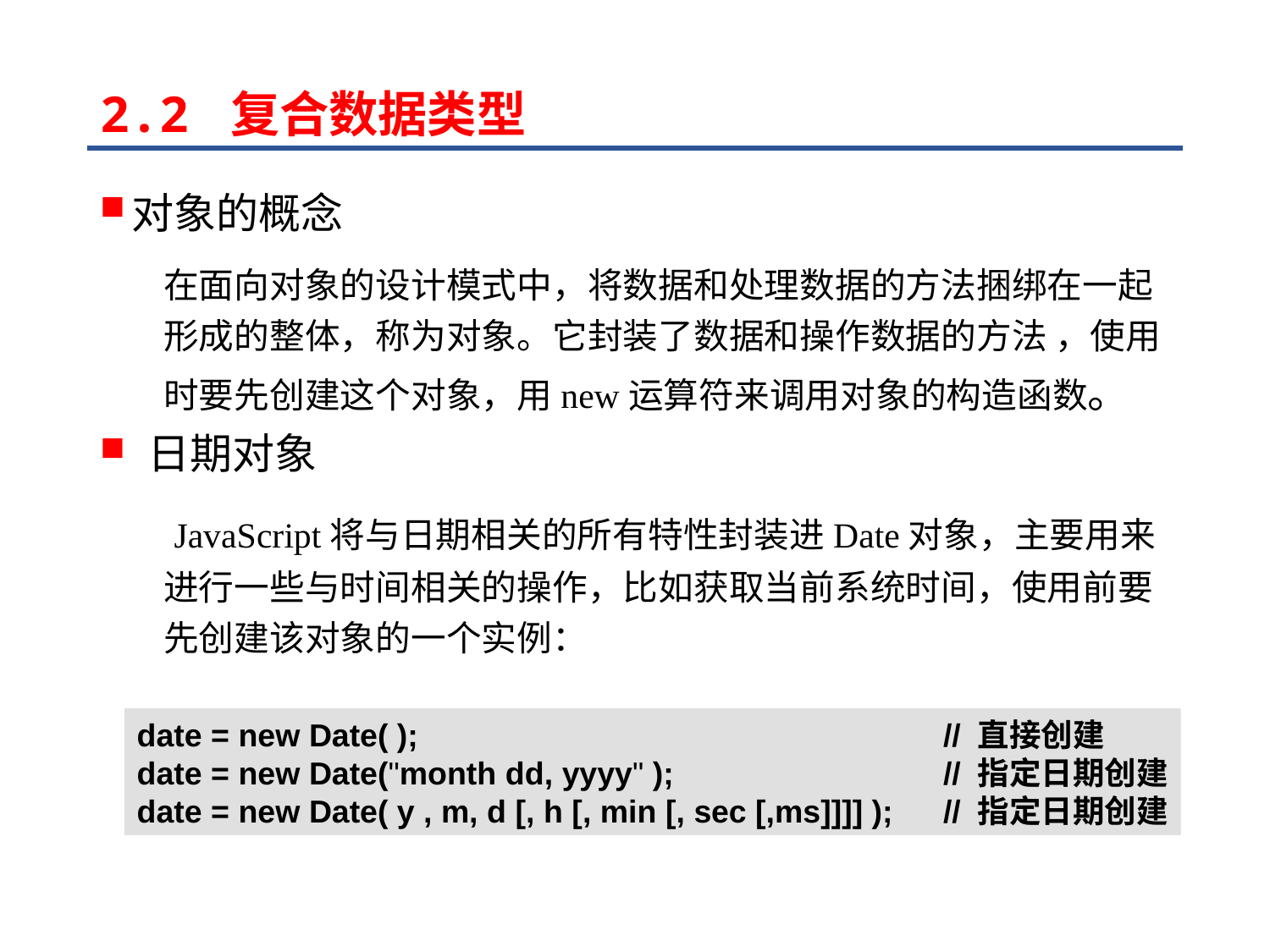

# 2.2 复合数据类型
对象的概念
在面向对象的设计模式中，将数据和处理数据的方法捆绑在一起形成的整体，称为对象。它封装了数据和操作数据的方法 ，使用时要先创建这个对象，用new运算符来调用对象的构造函数。
日期对象
 JavaScript将与日期相关的所有特性封装进Date对象，主要用来进行一些与时间相关的操作，比如获取当前系统时间，使用前要先创建该对象的一个实例：
date = new Date( );				     // 直接创建
date = new Date("month dd, yyyy" );		     // 指定日期创建
date = new Date( y , m, d [, h [, min [, sec [,ms]]]] );	     // 指定日期创建